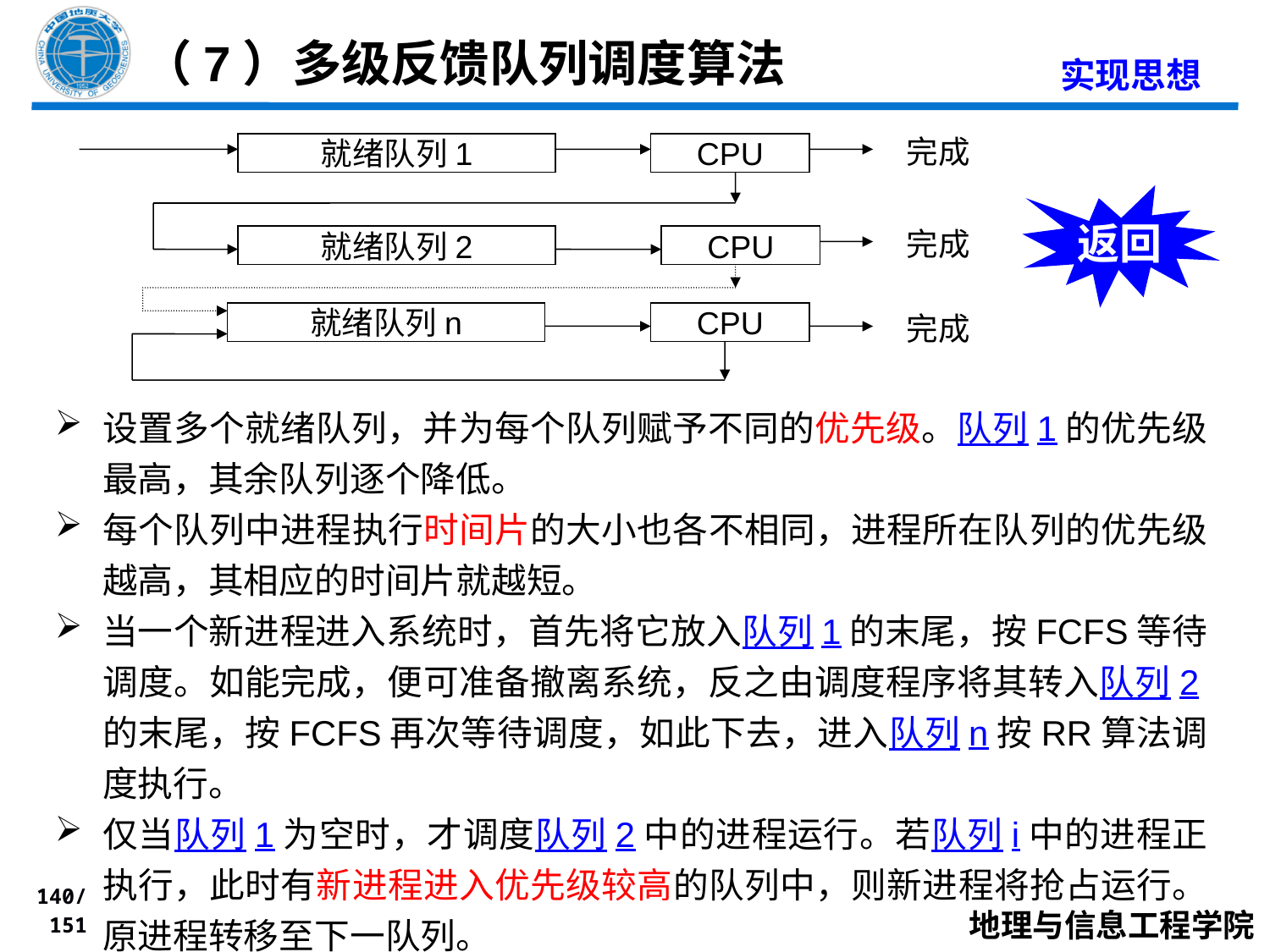

（7）多级反馈队列调度算法
# 实现思想
完成
就绪队列1
CPU

就绪队列2
CPU

就绪队列n
CPU

完成
完成
返回
设置多个就绪队列，并为每个队列赋予不同的优先级。队列1的优先级最高，其余队列逐个降低。
每个队列中进程执行时间片的大小也各不相同，进程所在队列的优先级越高，其相应的时间片就越短。
当一个新进程进入系统时，首先将它放入队列1的末尾，按FCFS等待调度。如能完成，便可准备撤离系统，反之由调度程序将其转入队列2的末尾，按FCFS再次等待调度，如此下去，进入队列n按RR算法调度执行。
仅当队列1为空时，才调度队列2中的进程运行。若队列i中的进程正执行，此时有新进程进入优先级较高的队列中，则新进程将抢占运行。原进程转移至下一队列。